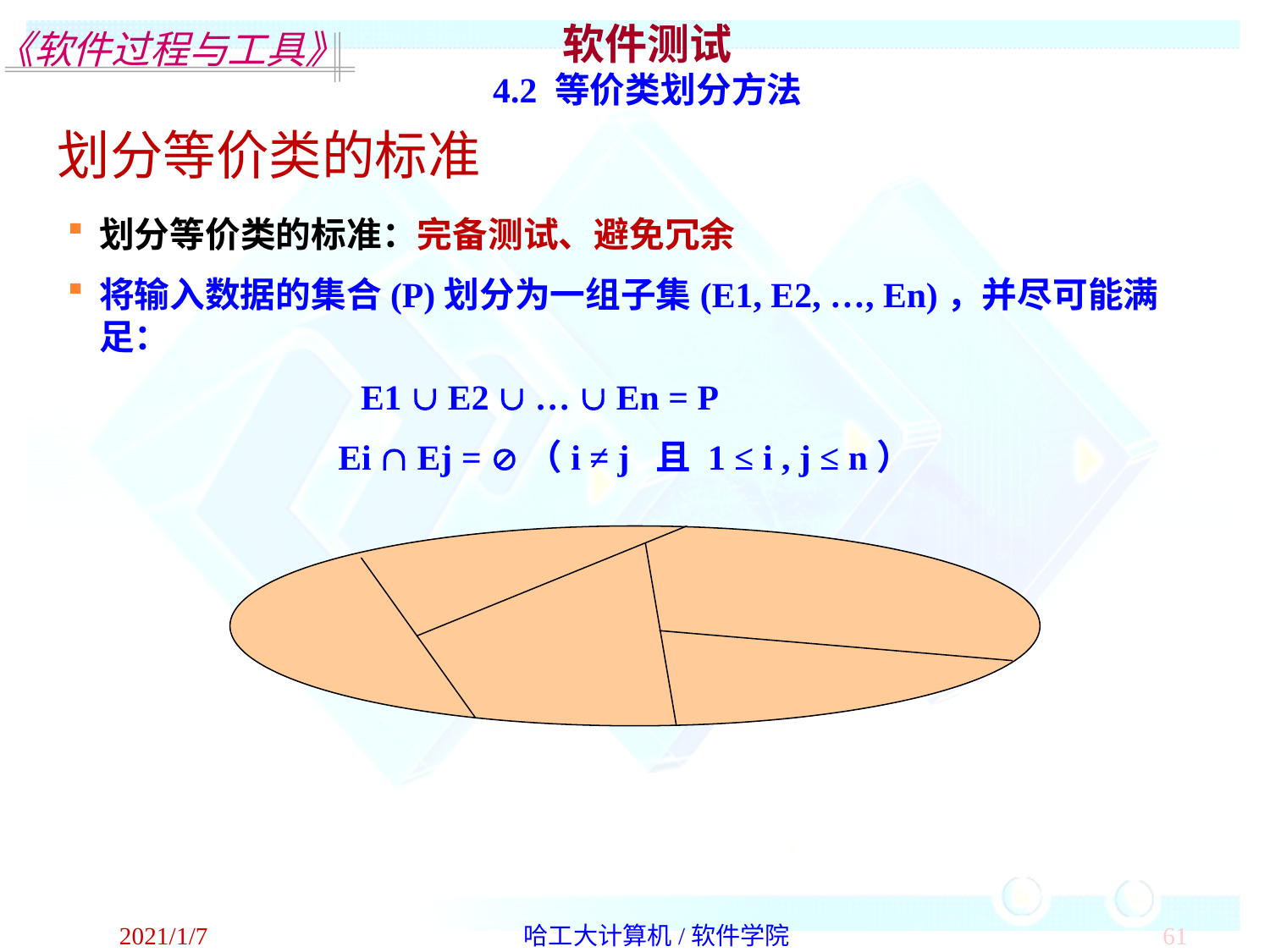

软件测试
4.2 等价类划分方法

划分等价类的标准
划分等价类的标准：完备测试、避免冗余
将输入数据的集合(P)划分为一组子集(E1, E2, …, En)，并尽可能满足：
                                 E1 ∪ E2 ∪ … ∪ En = P
Ei ∩ Ej = ∅（i ≠ j  且 1 ≤ i , j ≤ n）